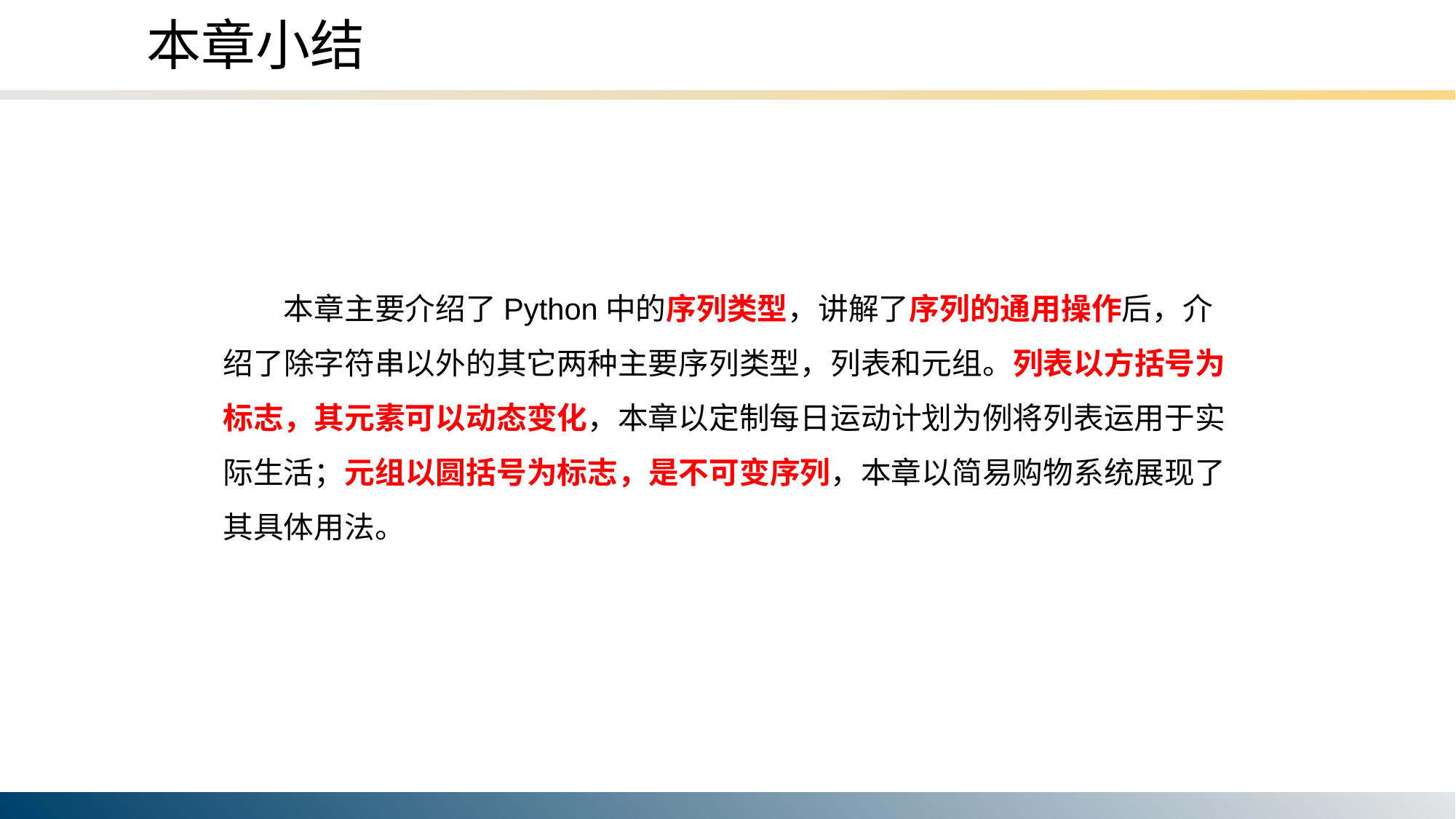

本章小结
本章主要介绍了Python中的序列类型，讲解了序列的通用操作后，介绍了除字符串以外的其它两种主要序列类型，列表和元组。列表以方括号为标志，其元素可以动态变化，本章以定制每日运动计划为例将列表运用于实际生活；元组以圆括号为标志，是不可变序列，本章以简易购物系统展现了其具体用法。